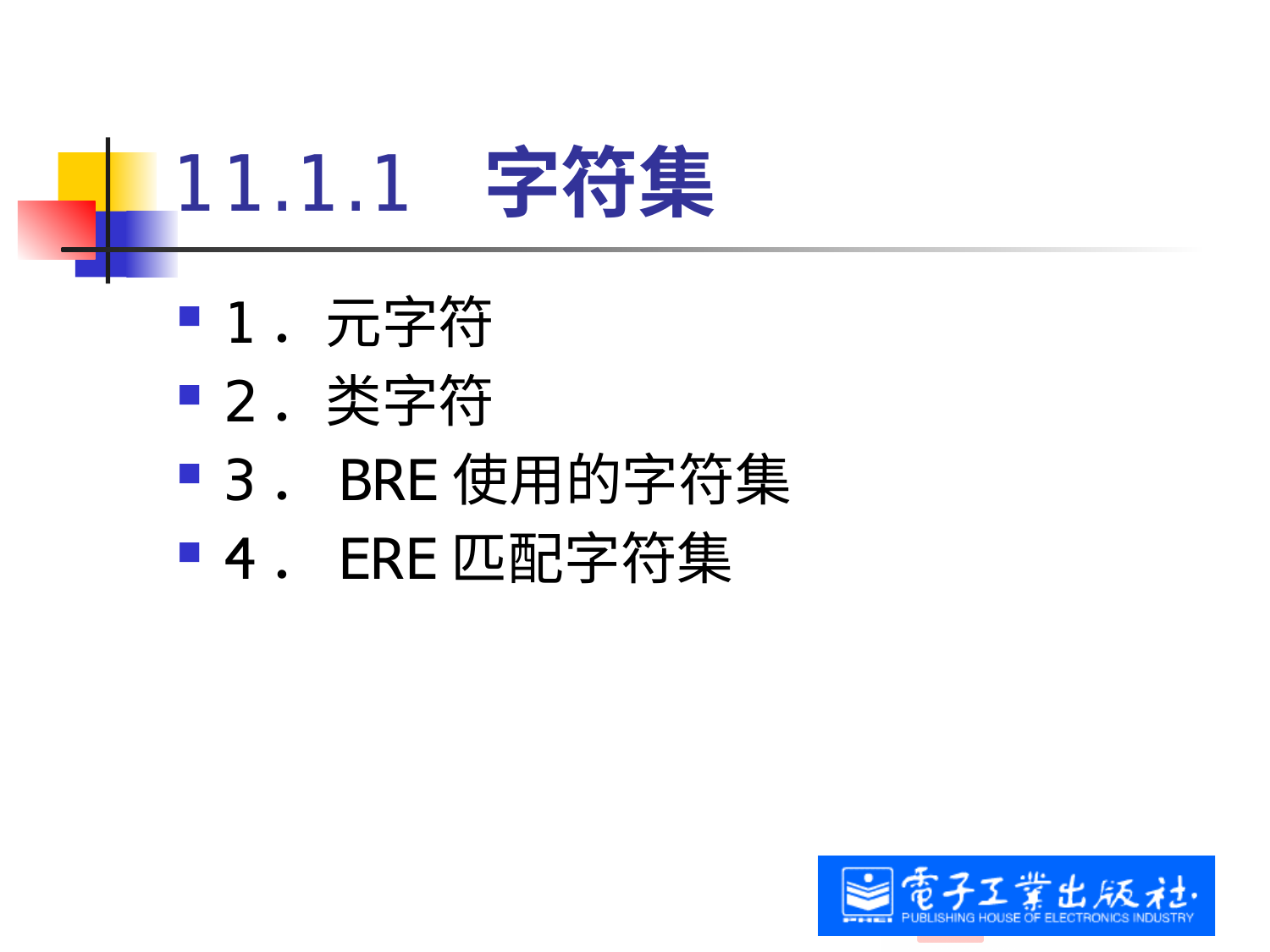

# 11.1.1  字符集
1．元字符
2．类字符
3．BRE使用的字符集
4．ERE匹配字符集